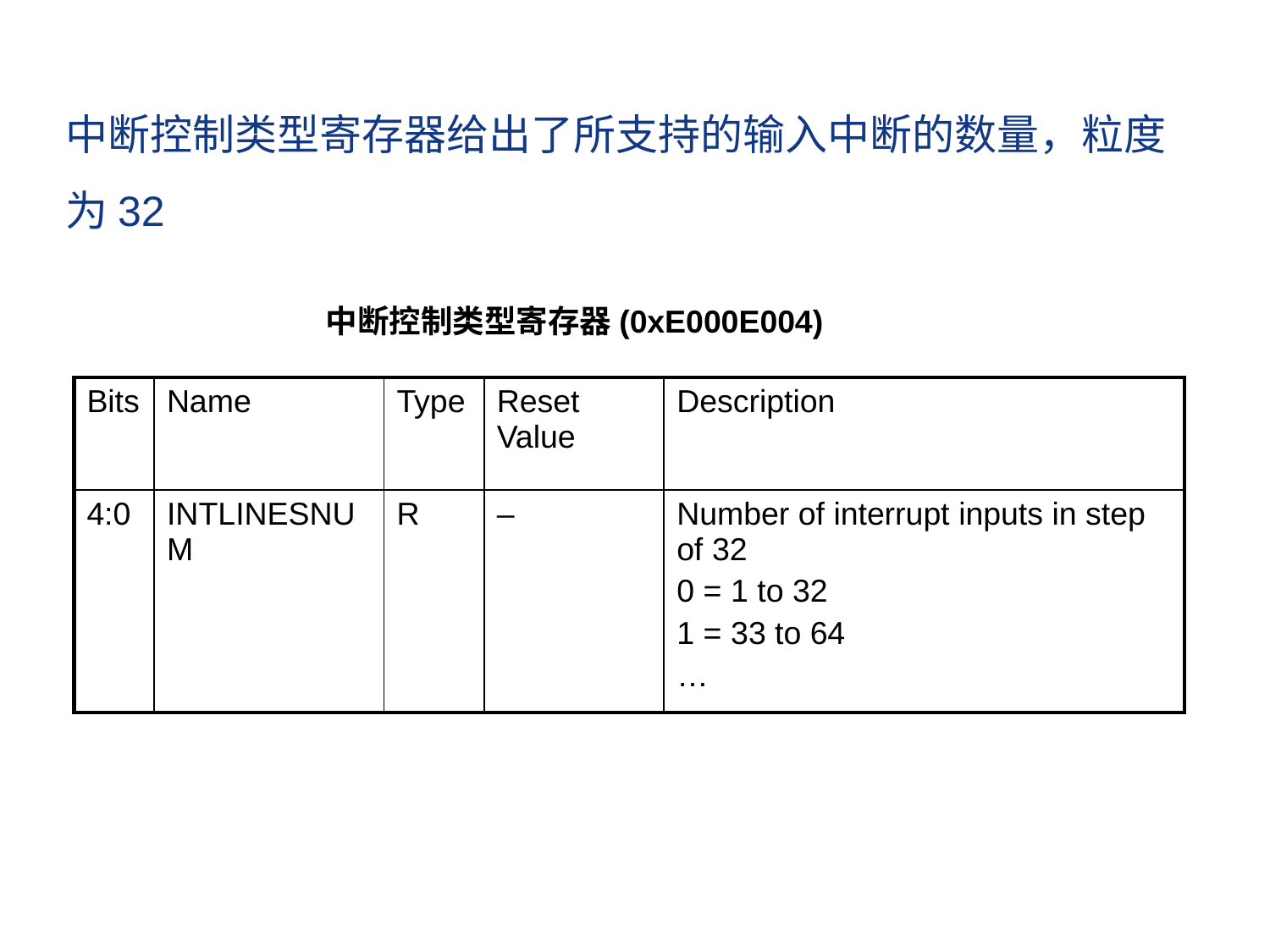

中断控制类型寄存器给出了所支持的输入中断的数量，粒度为32
中断控制类型寄存器(0xE000E004)
| Bits | Name | Type | Reset Value | Description |
| --- | --- | --- | --- | --- |
| 4:0 | INTLINESNUM | R | – | Number of interrupt inputs in step of 32 0 = 1 to 32 1 = 33 to 64 … |